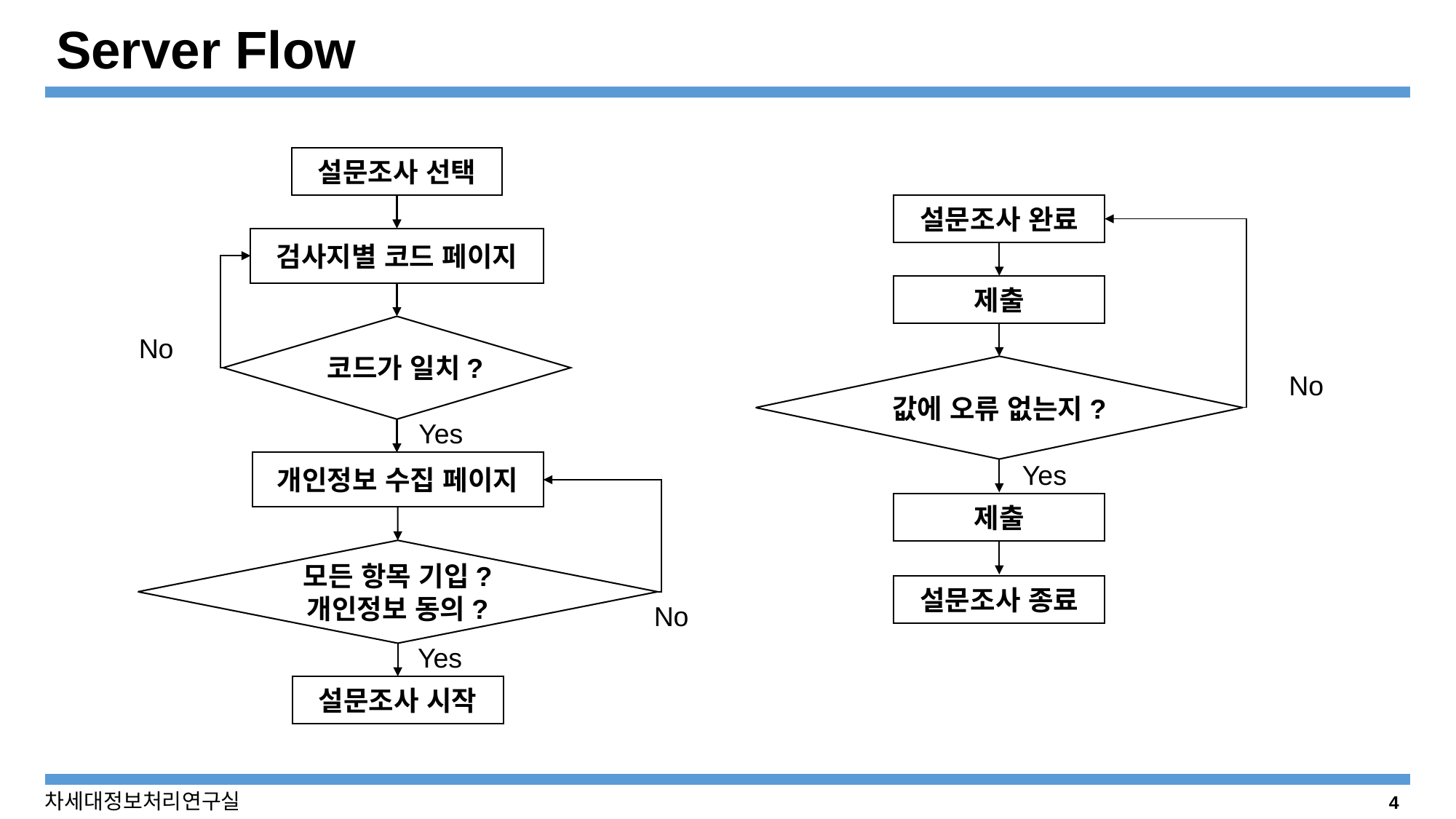

# Server Flow
설문조사 선택
설문조사 완료
검사지별 코드 페이지
제출
코드가 일치?
No
값에 오류 없는지?
No
Yes
개인정보 수집 페이지
Yes
제출
모든 항목 기입?
개인정보 동의?
설문조사 종료
No
Yes
설문조사 시작
4